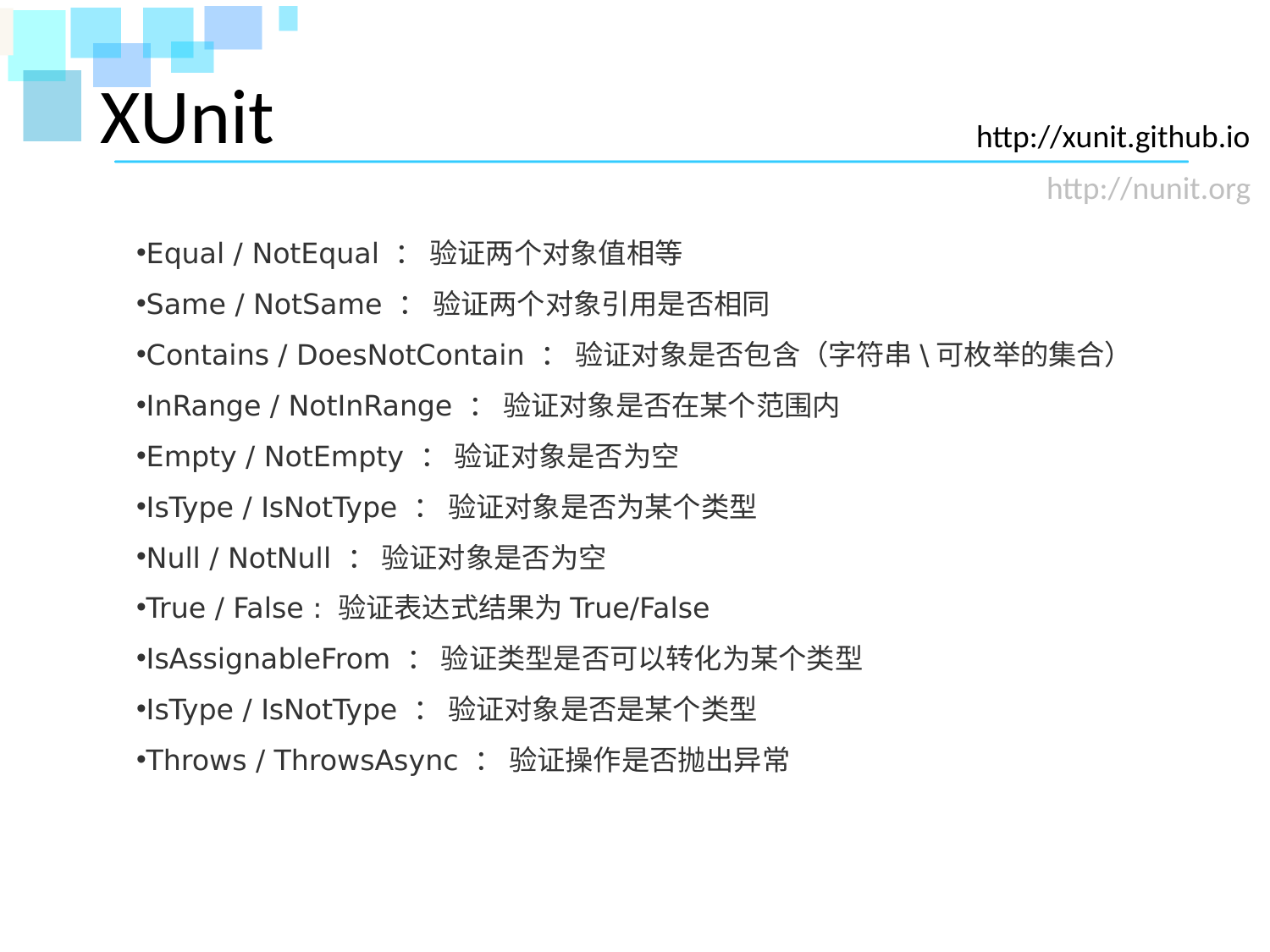

# XUnit
http://xunit.github.io
http://nunit.org
Equal / NotEqual ： 验证两个对象值相等
Same / NotSame ： 验证两个对象引用是否相同
Contains / DoesNotContain ： 验证对象是否包含（字符串\可枚举的集合）
InRange / NotInRange ： 验证对象是否在某个范围内
Empty / NotEmpty ： 验证对象是否为空
IsType / IsNotType ： 验证对象是否为某个类型
Null / NotNull ： 验证对象是否为空
True / False : 验证表达式结果为True/False
IsAssignableFrom ： 验证类型是否可以转化为某个类型
IsType / IsNotType ： 验证对象是否是某个类型
Throws / ThrowsAsync ： 验证操作是否抛出异常